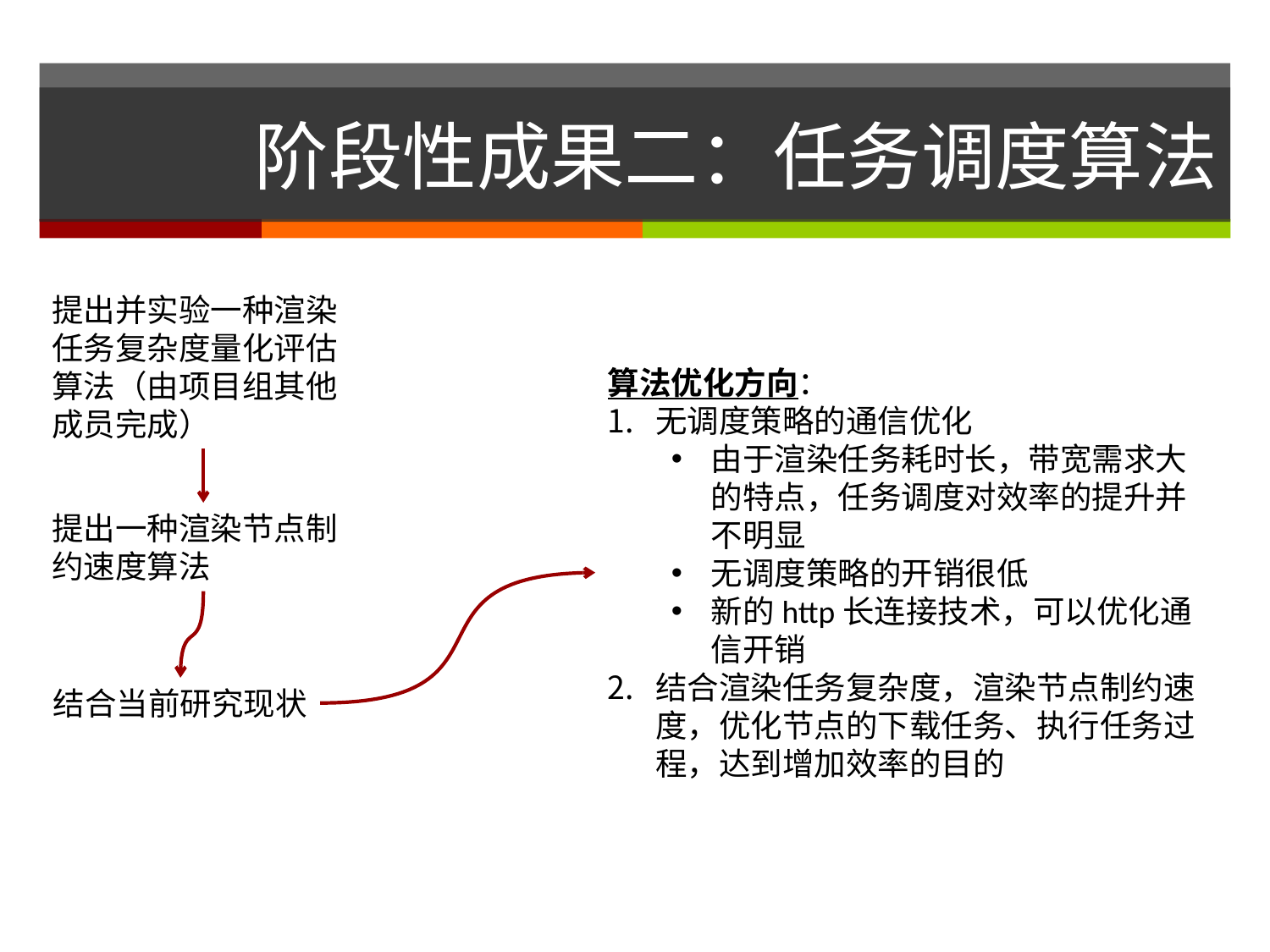

# 阶段性成果二：任务调度算法
提出并实验一种渲染任务复杂度量化评估算法（由项目组其他成员完成）
算法优化方向：
无调度策略的通信优化
由于渲染任务耗时长，带宽需求大的特点，任务调度对效率的提升并不明显
无调度策略的开销很低
新的http长连接技术，可以优化通信开销
结合渲染任务复杂度，渲染节点制约速度，优化节点的下载任务、执行任务过程，达到增加效率的目的
提出一种渲染节点制约速度算法
结合当前研究现状